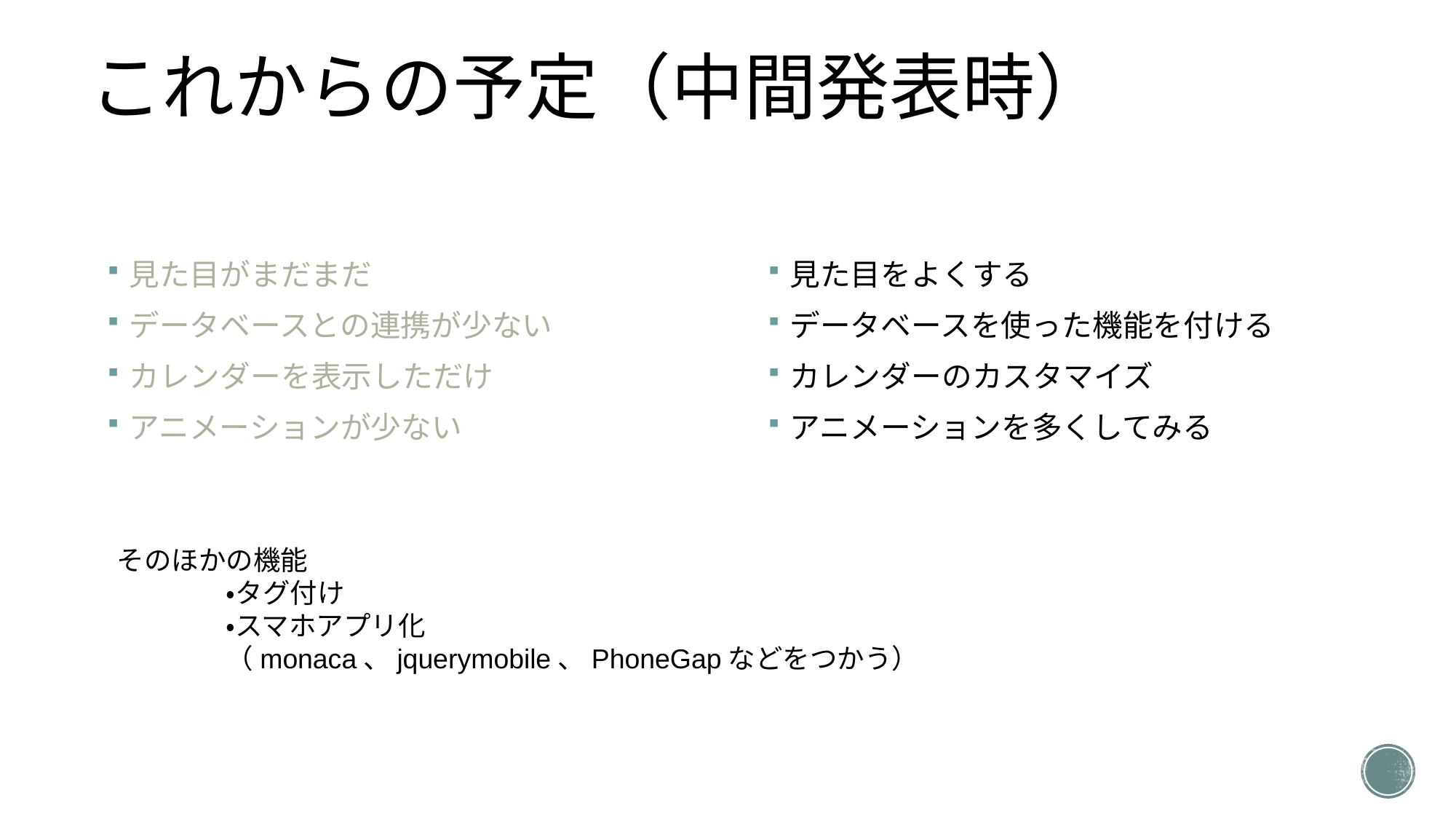

# これからの予定（中間発表時）
見た目がまだまだ
データベースとの連携が少ない
カレンダーを表示しただけ
アニメーションが少ない

見た目をよくする
データベースを使った機能を付ける
カレンダーのカスタマイズ
アニメーションを多くしてみる

そのほかの機能
	・タグ付け
	・スマホアプリ化
　	（monaca、jquerymobile、PhoneGapなどをつかう）